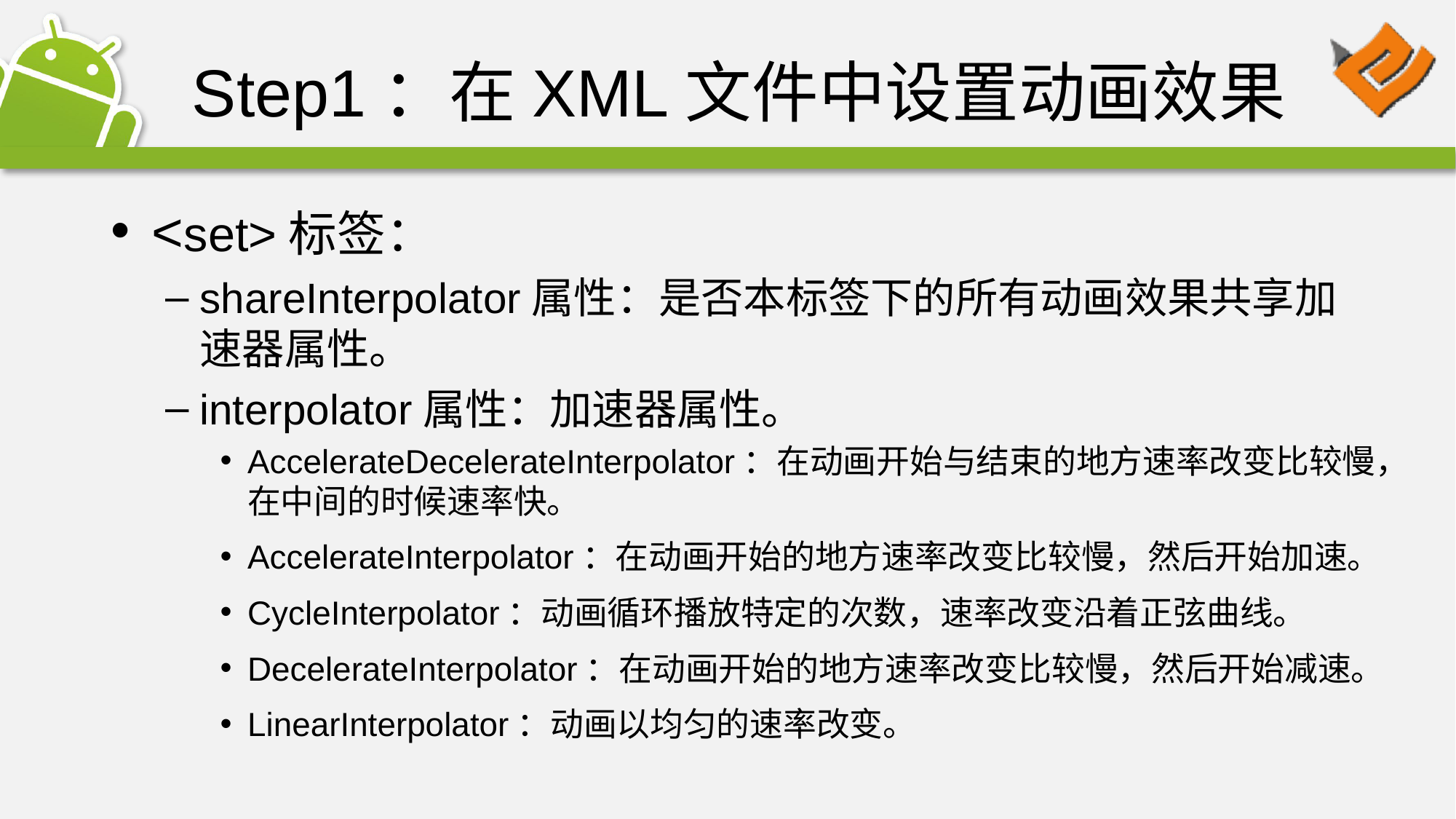

# Step1：在XML文件中设置动画效果
<set>标签：
shareInterpolator属性：是否本标签下的所有动画效果共享加速器属性。
interpolator属性：加速器属性。
AccelerateDecelerateInterpolator：在动画开始与结束的地方速率改变比较慢，在中间的时候速率快。
AccelerateInterpolator：在动画开始的地方速率改变比较慢，然后开始加速。
CycleInterpolator：动画循环播放特定的次数，速率改变沿着正弦曲线。
DecelerateInterpolator：在动画开始的地方速率改变比较慢，然后开始减速。
LinearInterpolator：动画以均匀的速率改变。